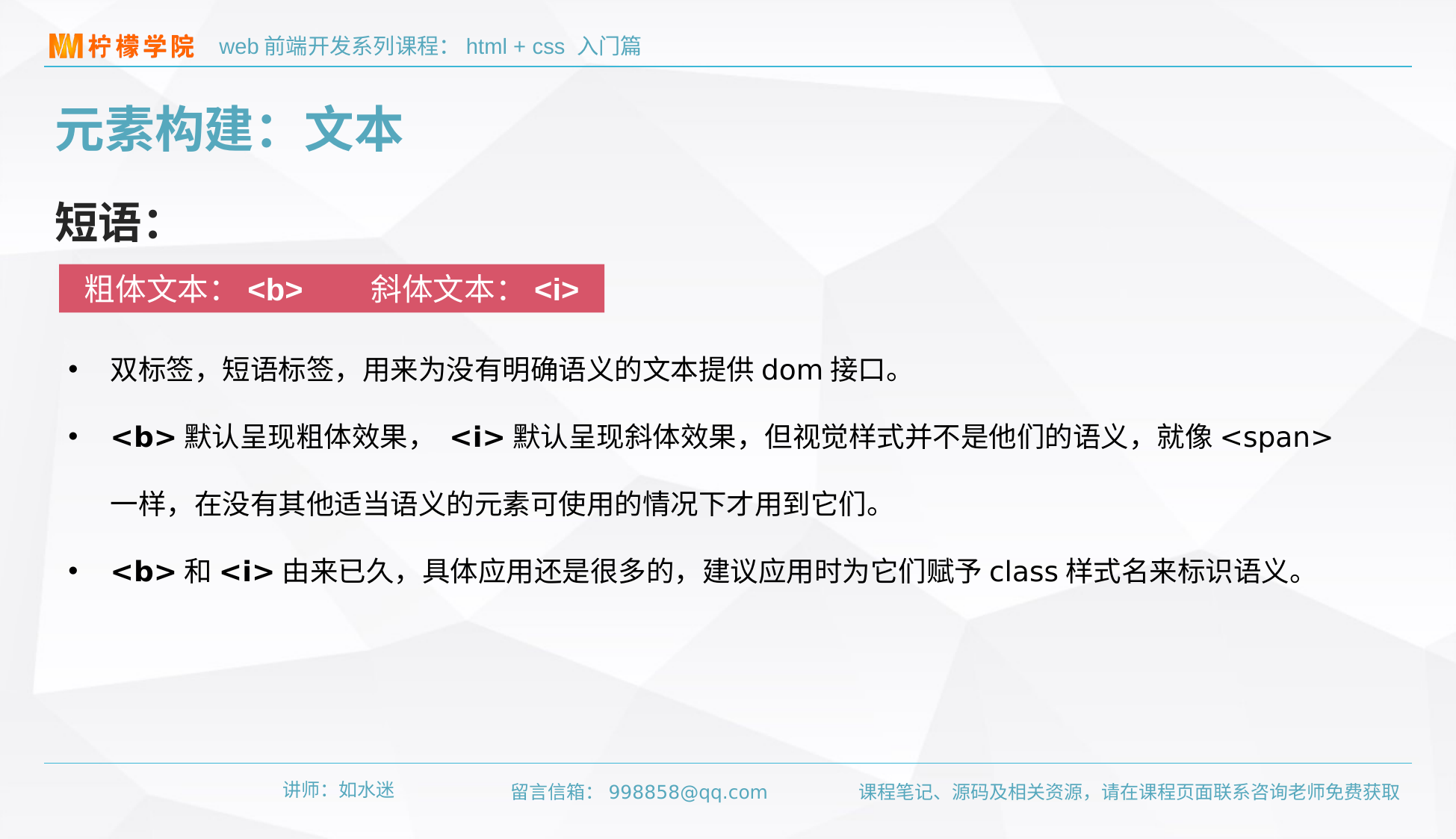

元素构建：文本
短语：
粗体文本：<b>       斜体文本：<i>
双标签，短语标签，用来为没有明确语义的文本提供dom接口。
<b>默认呈现粗体效果， <i>默认呈现斜体效果，但视觉样式并不是他们的语义，就像<span>一样，在没有其他适当语义的元素可使用的情况下才用到它们。
<b>和<i>由来已久，具体应用还是很多的，建议应用时为它们赋予class样式名来标识语义。